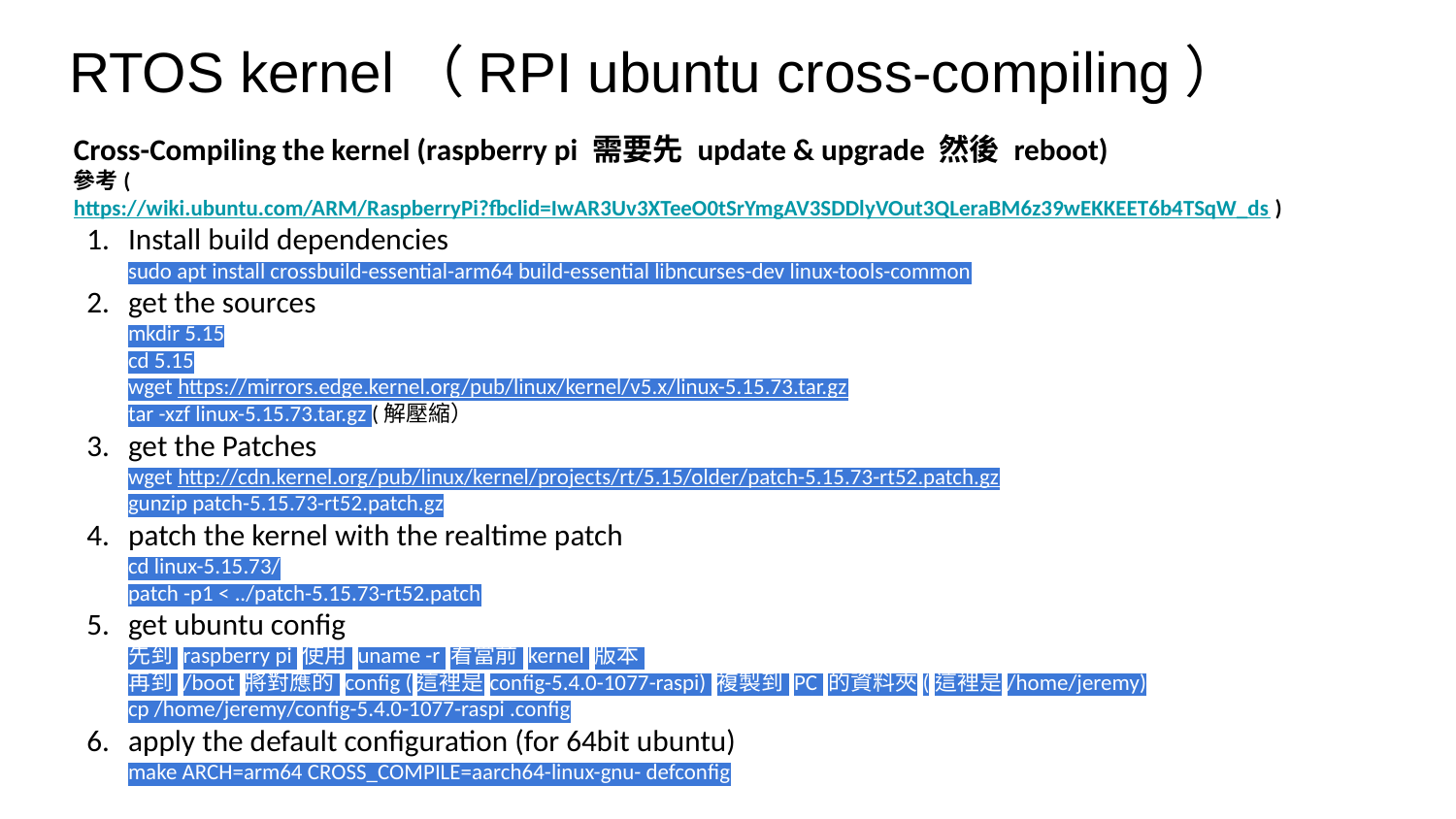

# RTOS kernel（RPI ubuntu cross-compiling）
Cross-Compiling the kernel (raspberry pi 需要先 update & upgrade 然後 reboot)
參考( https://wiki.ubuntu.com/ARM/RaspberryPi?fbclid=IwAR3Uv3XTeeO0tSrYmgAV3SDDlyVOut3QLeraBM6z39wEKKEET6b4TSqW_ds )
Install build dependencies
sudo apt install crossbuild-essential-arm64 build-essential libncurses-dev linux-tools-common
get the sources
mkdir 5.15
cd 5.15
wget https://mirrors.edge.kernel.org/pub/linux/kernel/v5.x/linux-5.15.73.tar.gz
tar -xzf linux-5.15.73.tar.gz (解壓縮）
get the Patches
wget http://cdn.kernel.org/pub/linux/kernel/projects/rt/5.15/older/patch-5.15.73-rt52.patch.gz
gunzip patch-5.15.73-rt52.patch.gz
patch the kernel with the realtime patch
cd linux-5.15.73/
patch -p1 < ../patch-5.15.73-rt52.patch
get ubuntu config
先到 raspberry pi 使用 uname -r 看當前 kernel 版本
再到 /boot 將對應的 config (這裡是config-5.4.0-1077-raspi) 複製到 PC 的資料夾(這裡是/home/jeremy)
cp /home/jeremy/config-5.4.0-1077-raspi .config
apply the default configuration (for 64bit ubuntu)
make ARCH=arm64 CROSS_COMPILE=aarch64-linux-gnu- defconfig